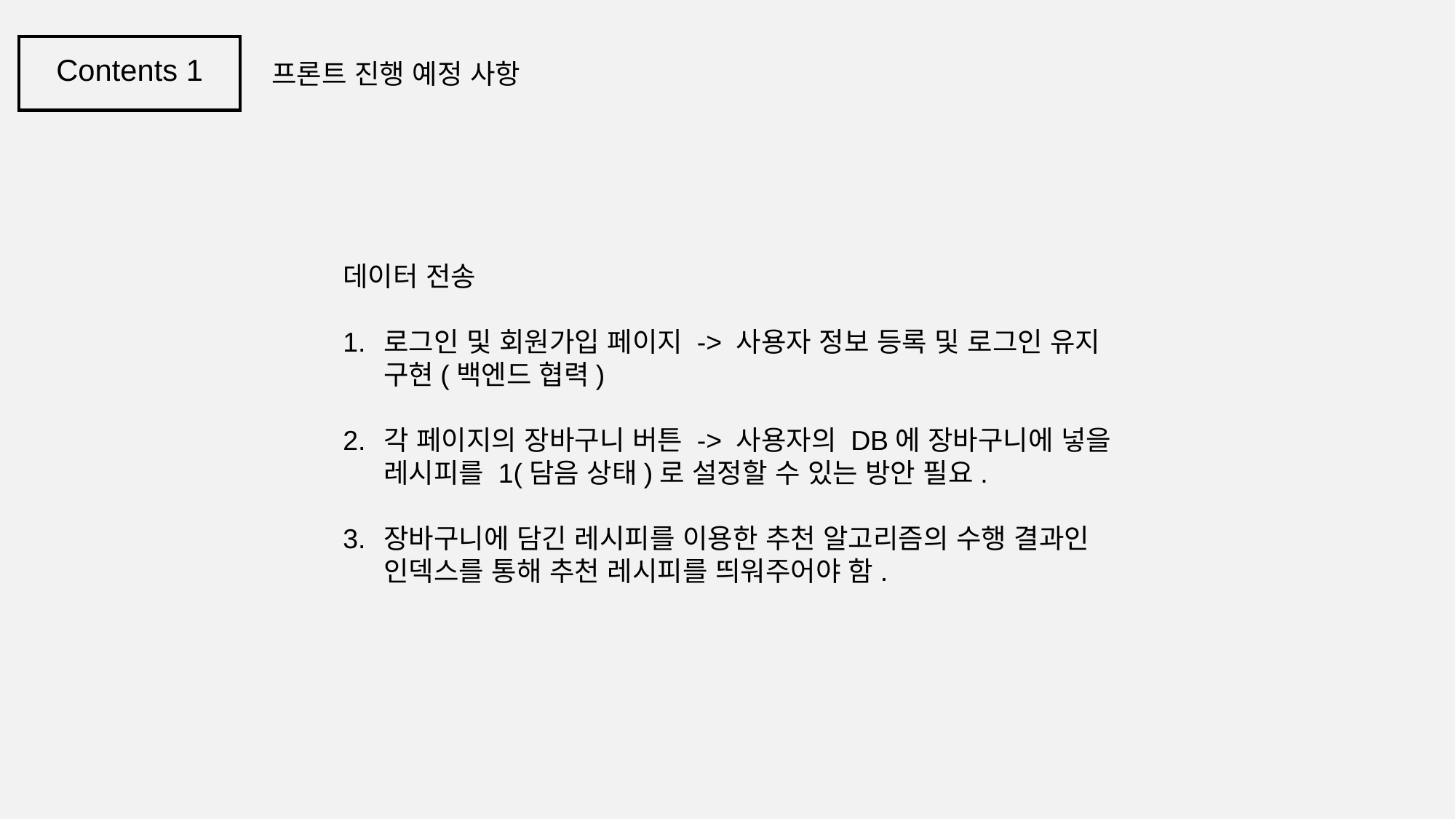

Contents 1

프론트 진행 예정 사항
데이터 전송

로그인 및 회원가입 페이지 -> 사용자 정보 등록 및 로그인 유지 구현(백엔드 협력)

각 페이지의 장바구니 버튼 -> 사용자의 DB에 장바구니에 넣을 레시피를 1(담음 상태)로 설정할 수 있는 방안 필요.

장바구니에 담긴 레시피를 이용한 추천 알고리즘의 수행 결과인 인덱스를 통해 추천 레시피를 띄워주어야 함.